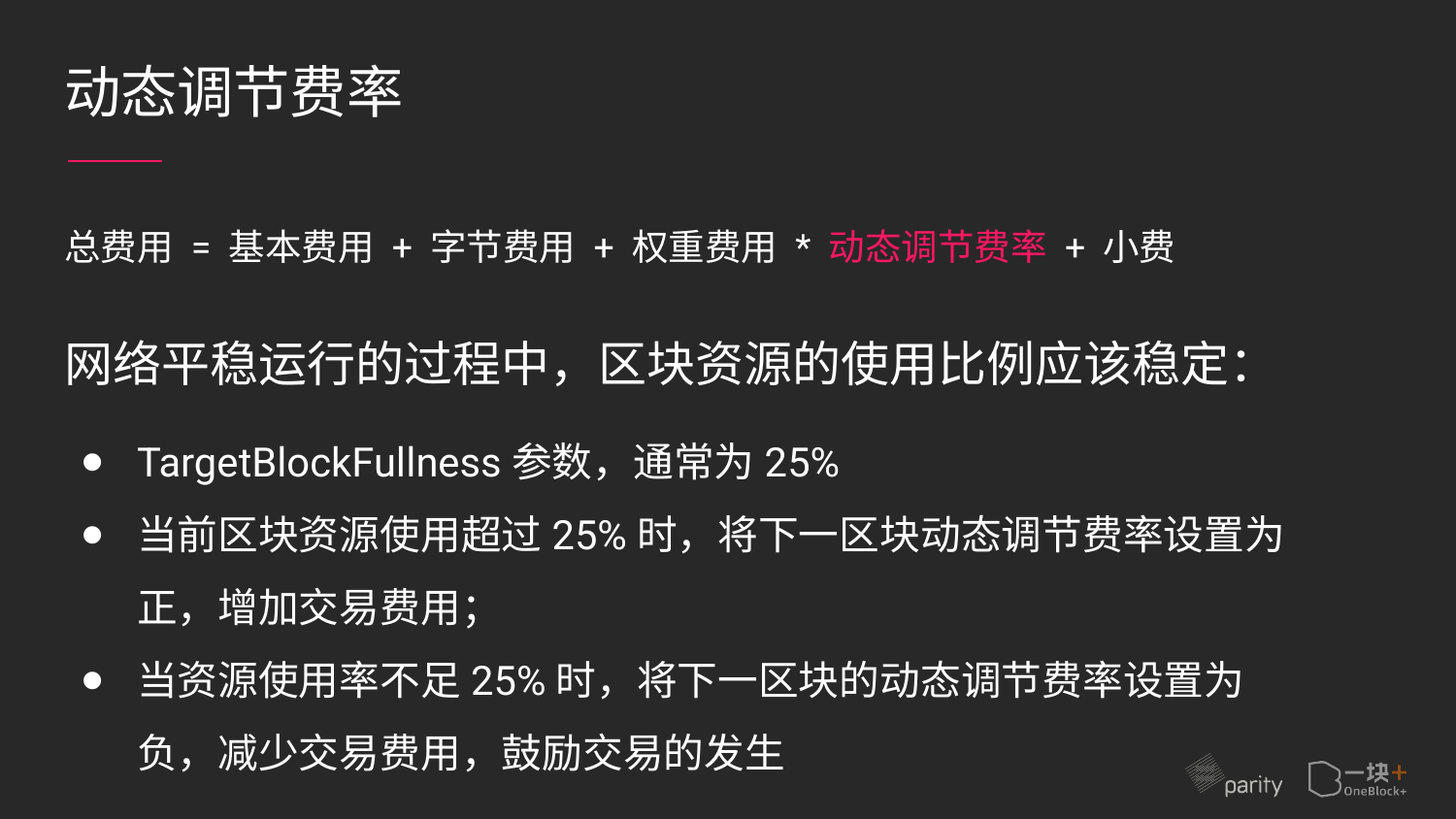

# 动态调节费率
总费用 = 基本费用 + 字节费用 + 权重费用 * 动态调节费率 + 小费
网络平稳运行的过程中，区块资源的使用比例应该稳定：
TargetBlockFullness参数，通常为25%
当前区块资源使用超过25%时，将下一区块动态调节费率设置为正，增加交易费用；
当资源使用率不足25%时，将下一区块的动态调节费率设置为负，减少交易费用，鼓励交易的发生